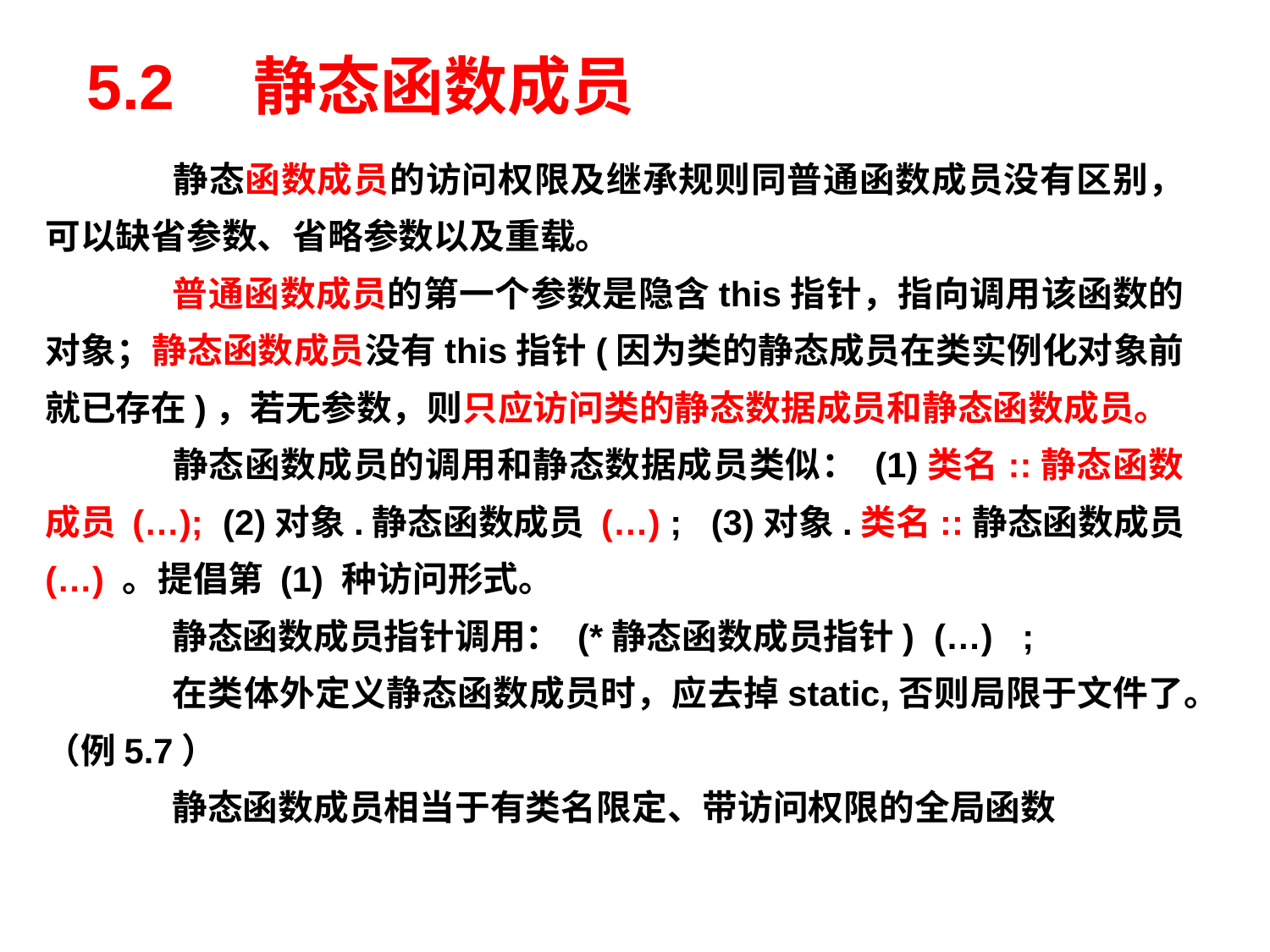

# 5.2　静态函数成员
	静态函数成员的访问权限及继承规则同普通函数成员没有区别，可以缺省参数、省略参数以及重载。
	普通函数成员的第一个参数是隐含this指针，指向调用该函数的对象；静态函数成员没有this指针(因为类的静态成员在类实例化对象前就已存在)，若无参数，则只应访问类的静态数据成员和静态函数成员。
	静态函数成员的调用和静态数据成员类似： (1)类名::静态函数成员 (…);  (2)对象.静态函数成员 (…) ;   (3)对象.类名::静态函数成员 (…) 。提倡第 (1) 种访问形式。
	静态函数成员指针调用： (*静态函数成员指针)  (…)   ;
	在类体外定义静态函数成员时，应去掉static,否则局限于文件了。（例5.7）
	静态函数成员相当于有类名限定、带访问权限的全局函数